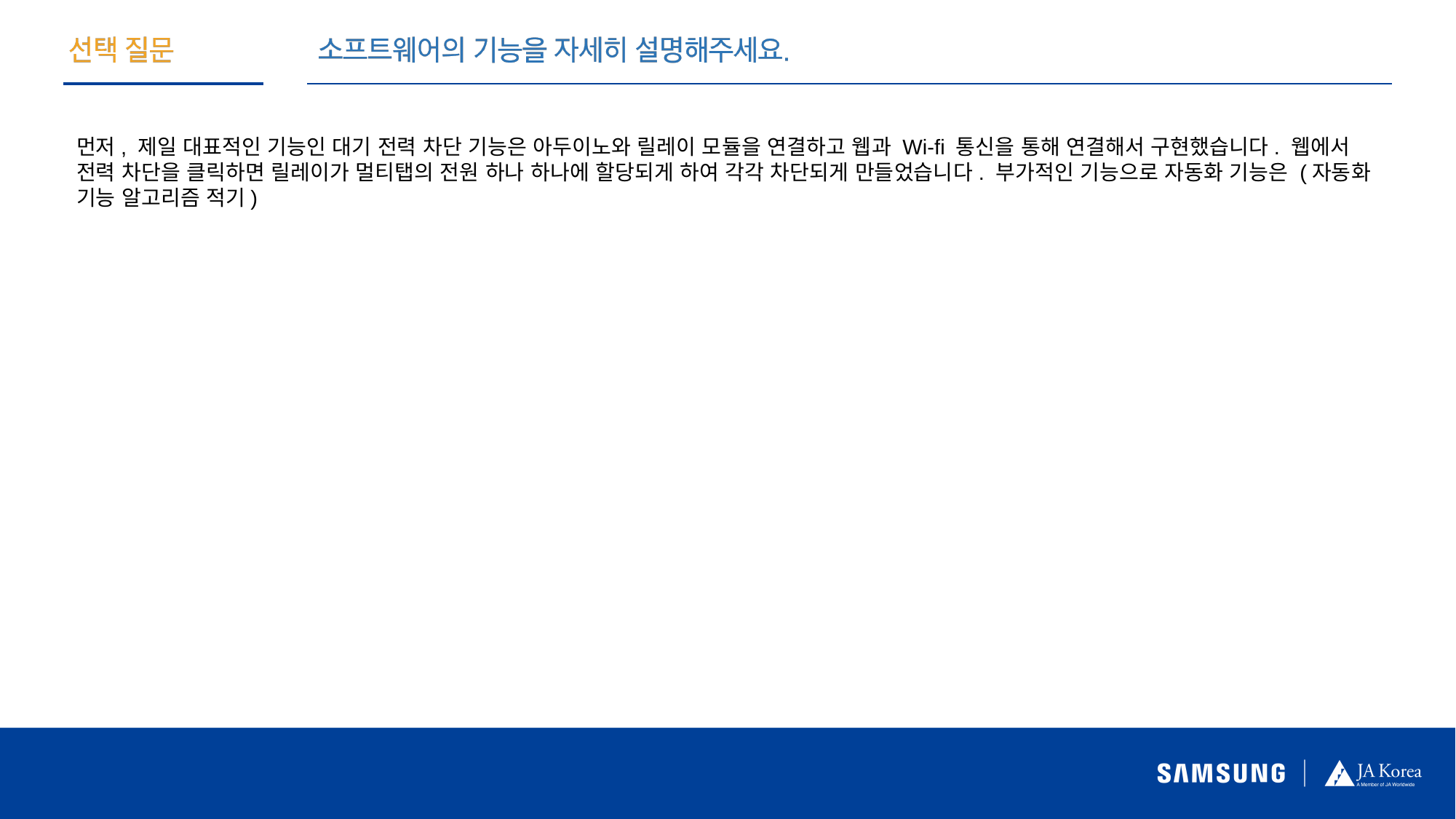

먼저, 제일 대표적인 기능인 대기 전력 차단 기능은 아두이노와 릴레이 모듈을 연결하고 웹과 Wi-fi 통신을 통해 연결해서 구현했습니다. 웹에서 전력 차단을 클릭하면 릴레이가 멀티탭의 전원 하나 하나에 할당되게 하여 각각 차단되게 만들었습니다. 부가적인 기능으로 자동화 기능은 (자동화 기능 알고리즘 적기)